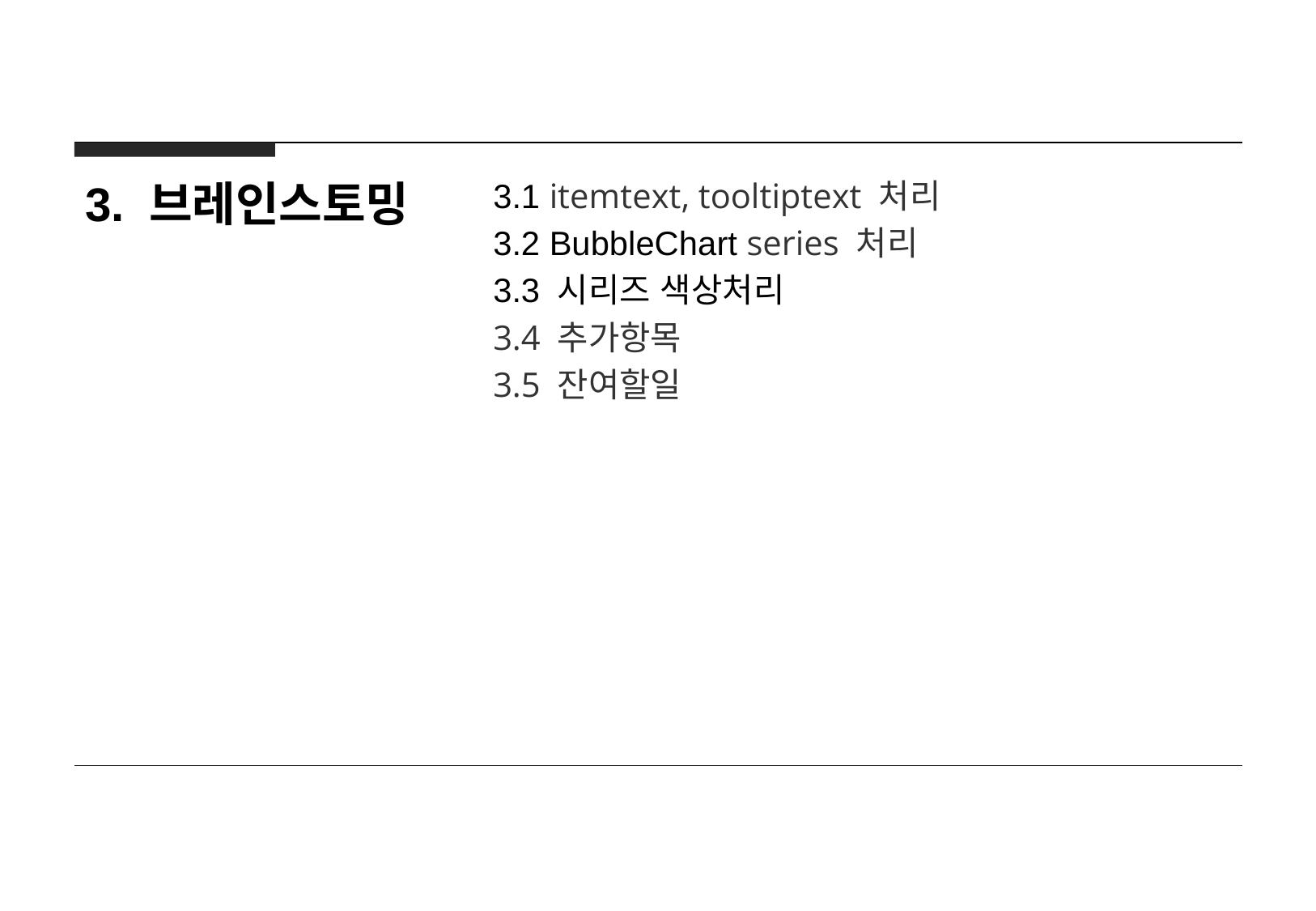

3. 브레인스토밍
3.1 itemtext, tooltiptext 처리
3.2 BubbleChart series 처리
3.3 시리즈 색상처리
3.4 추가항목
3.5 잔여할일